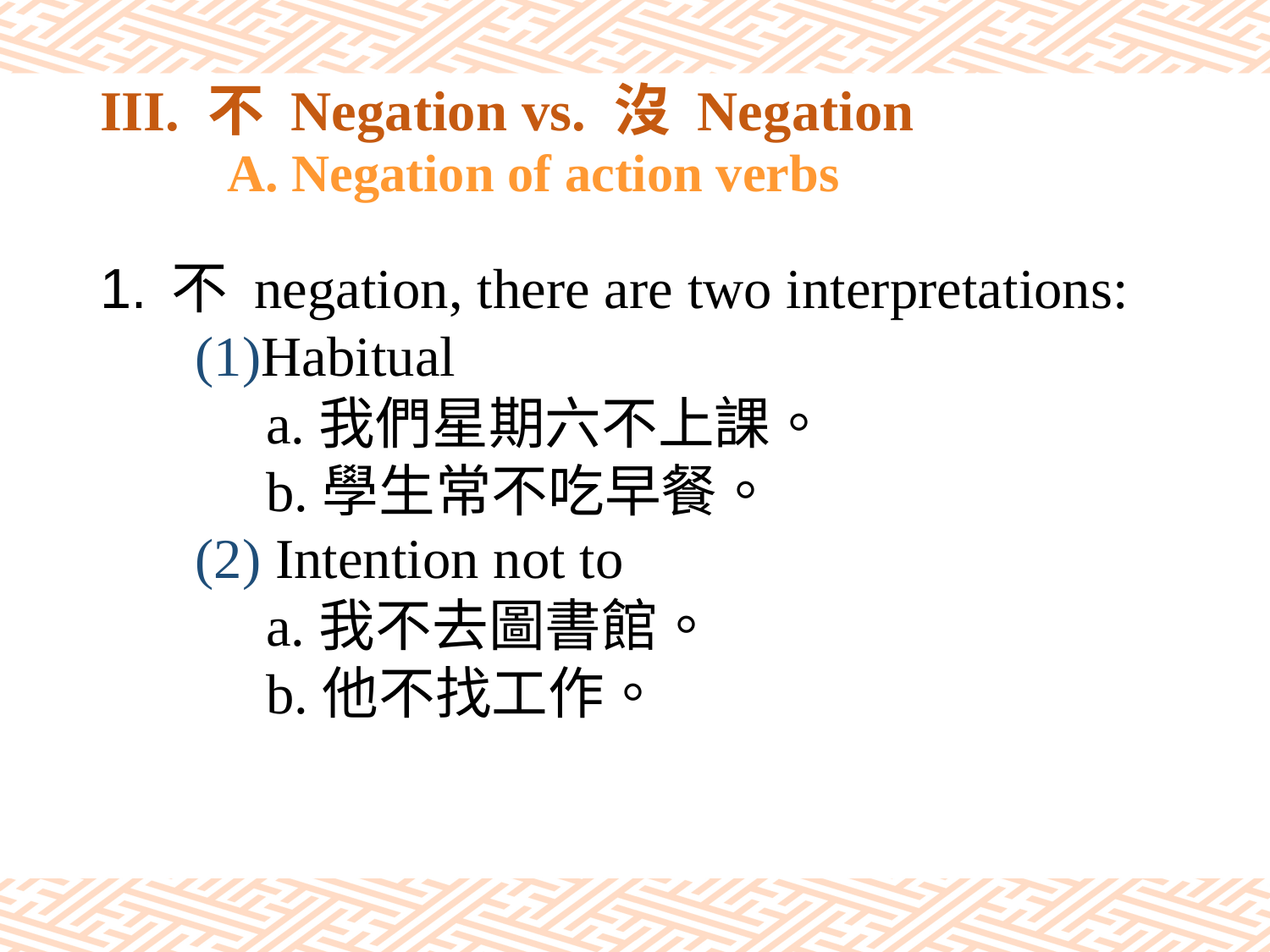

# III. 不 Negation vs. 沒 Negation A. Negation of action verbs
不 negation, there are two interpretations:
(1)Habitual
     a.我們星期六不上課。
     b.學生常不吃早餐。
(2) Intention not to
     a.我不去圖書館。
     b.他不找工作。